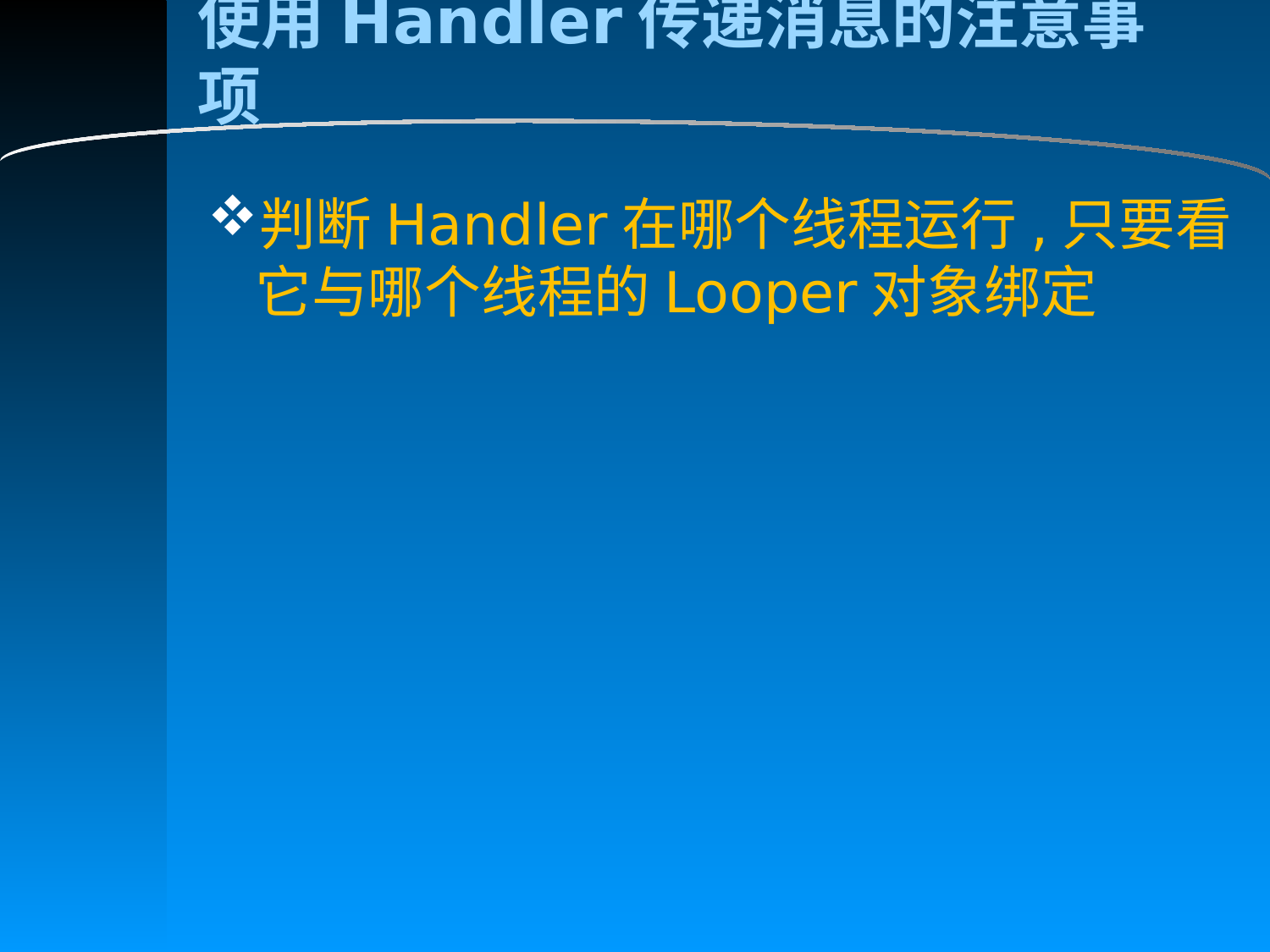

# 使用Handler传递消息的注意事项
判断Handler在哪个线程运行,只要看它与哪个线程的Looper对象绑定